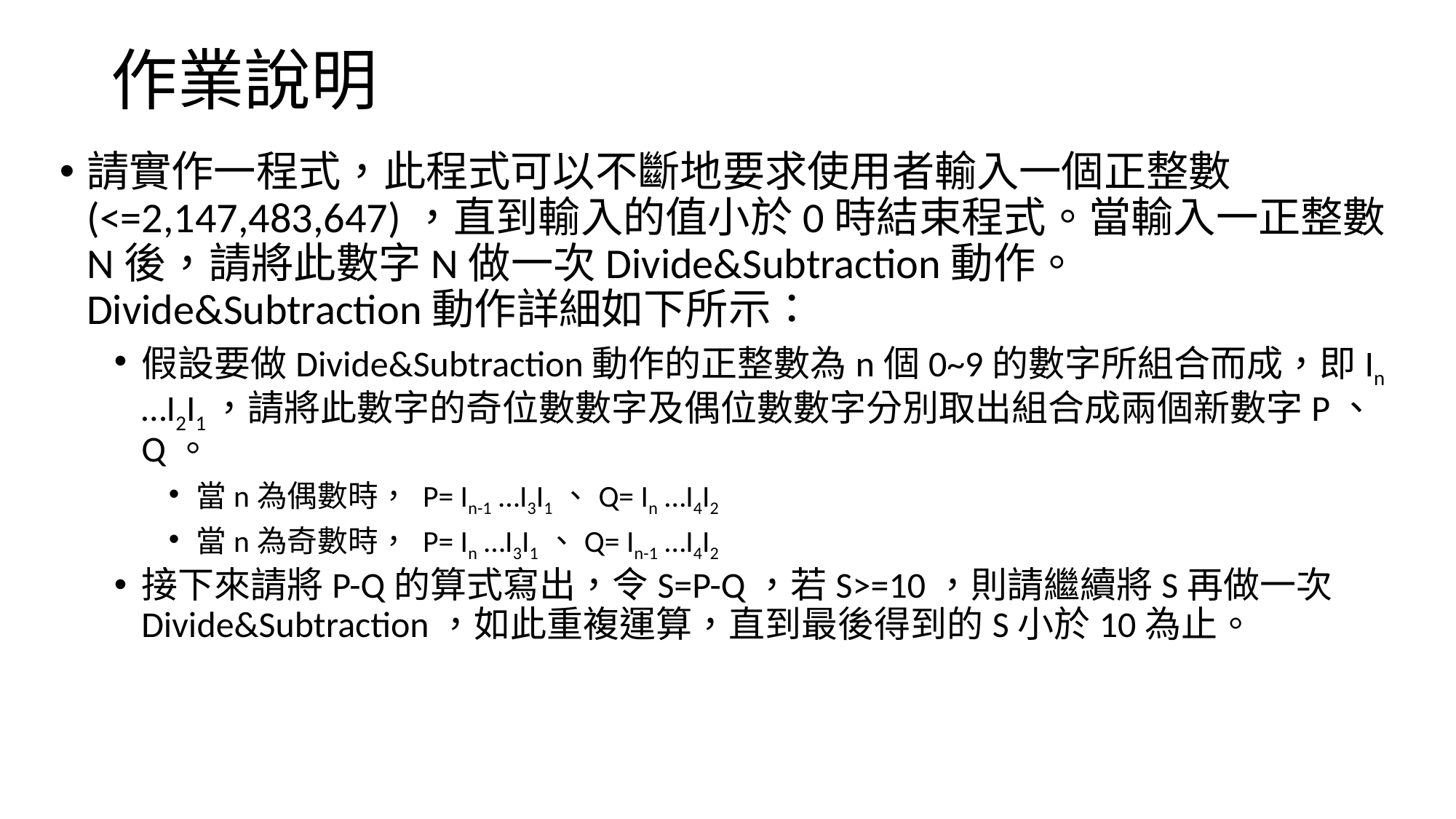

# 作業說明
請實作一程式，此程式可以不斷地要求使用者輸入一個正整數(<=2,147,483,647)，直到輸入的值小於0時結束程式。當輸入一正整數N後，請將此數字N做一次Divide&Subtraction動作。 Divide&Subtraction動作詳細如下所示：
假設要做Divide&Subtraction動作的正整數為n個0~9的數字所組合而成，即In …I2I1，請將此數字的奇位數數字及偶位數數字分別取出組合成兩個新數字P、Q。
當n為偶數時， P= In-1 …I3I1 、Q= In …I4I2
當n為奇數時， P= In …I3I1 、Q= In-1 …I4I2
接下來請將P-Q的算式寫出，令S=P-Q，若S>=10，則請繼續將S再做一次Divide&Subtraction，如此重複運算，直到最後得到的S小於10為止。